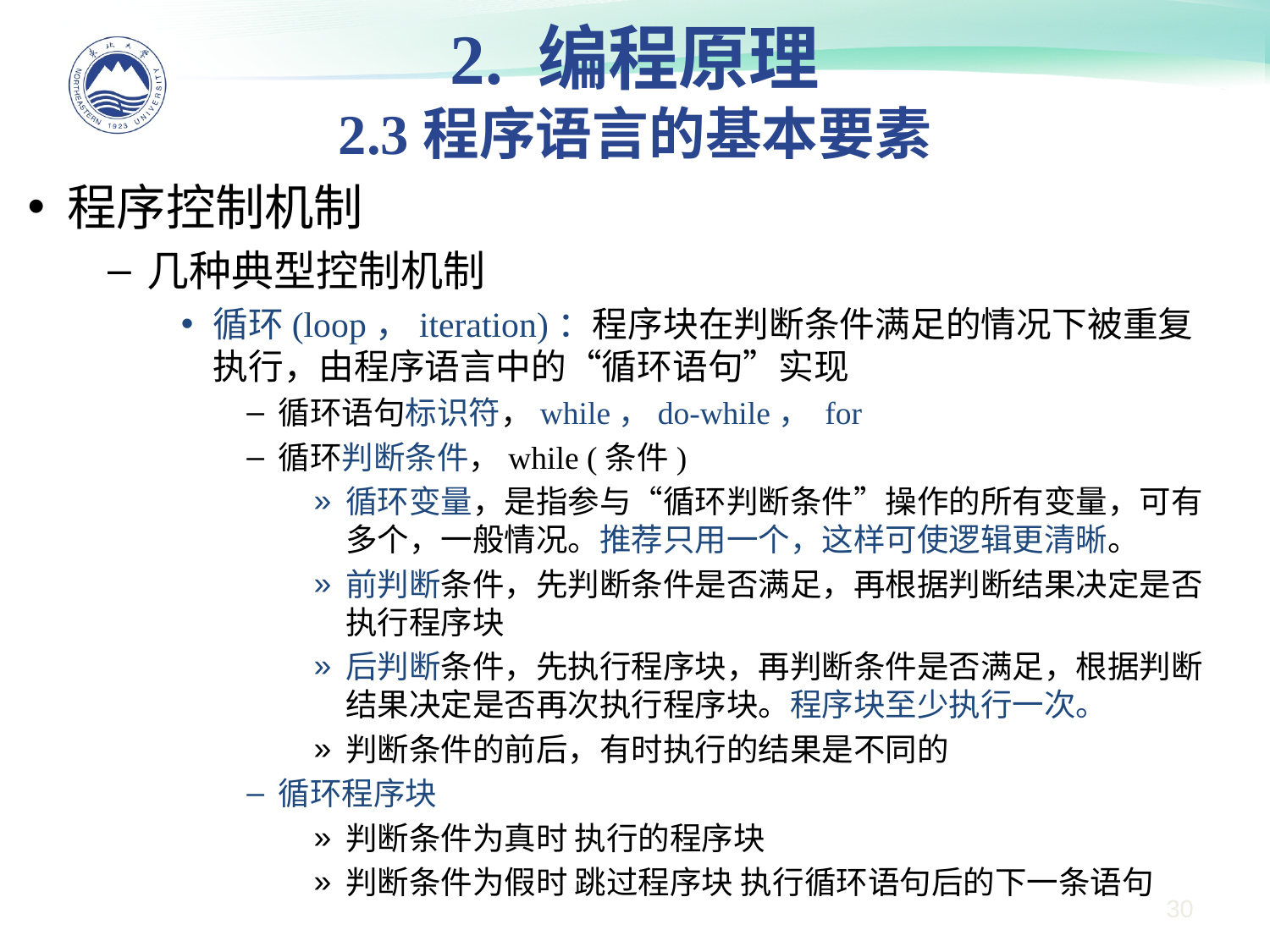

2. 编程原理
2.3程序语言的基本要素
程序控制机制
几种典型控制机制
循环(loop，iteration)：程序块在判断条件满足的情况下被重复执行，由程序语言中的“循环语句”实现
循环语句标识符，while，do-while， for
循环判断条件，while (条件)
循环变量，是指参与“循环判断条件”操作的所有变量，可有多个，一般情况。推荐只用一个，这样可使逻辑更清晰。
前判断条件，先判断条件是否满足，再根据判断结果决定是否执行程序块
后判断条件，先执行程序块，再判断条件是否满足，根据判断结果决定是否再次执行程序块。程序块至少执行一次。
判断条件的前后，有时执行的结果是不同的
循环程序块
判断条件为真时 执行的程序块
判断条件为假时 跳过程序块 执行循环语句后的下一条语句
30